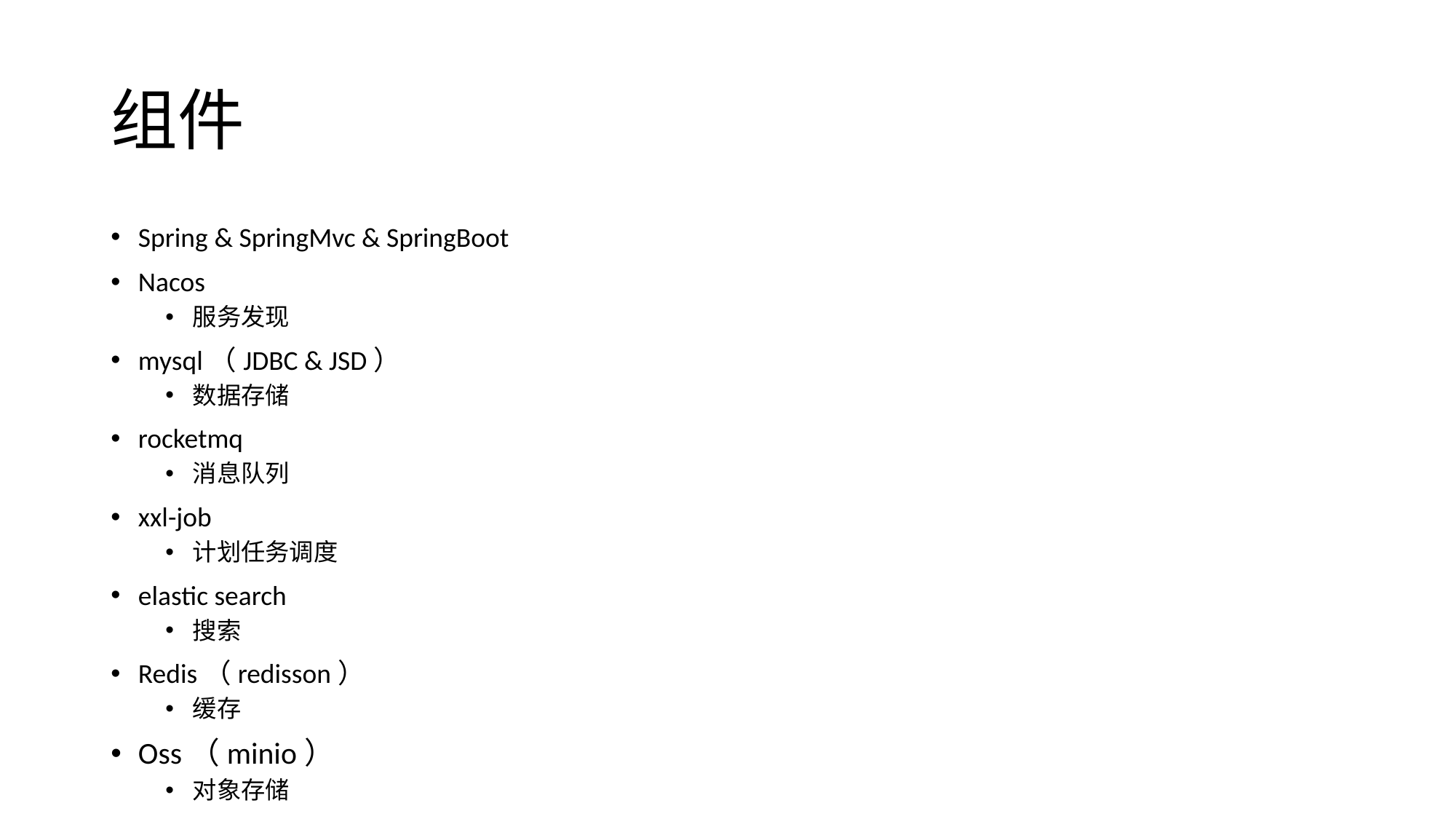

# 组件
Spring & SpringMvc & SpringBoot
Nacos
服务发现
mysql（JDBC & JSD）
数据存储
rocketmq
消息队列
xxl-job
计划任务调度
elastic search
搜索
Redis（redisson）
缓存
Oss（minio）
对象存储